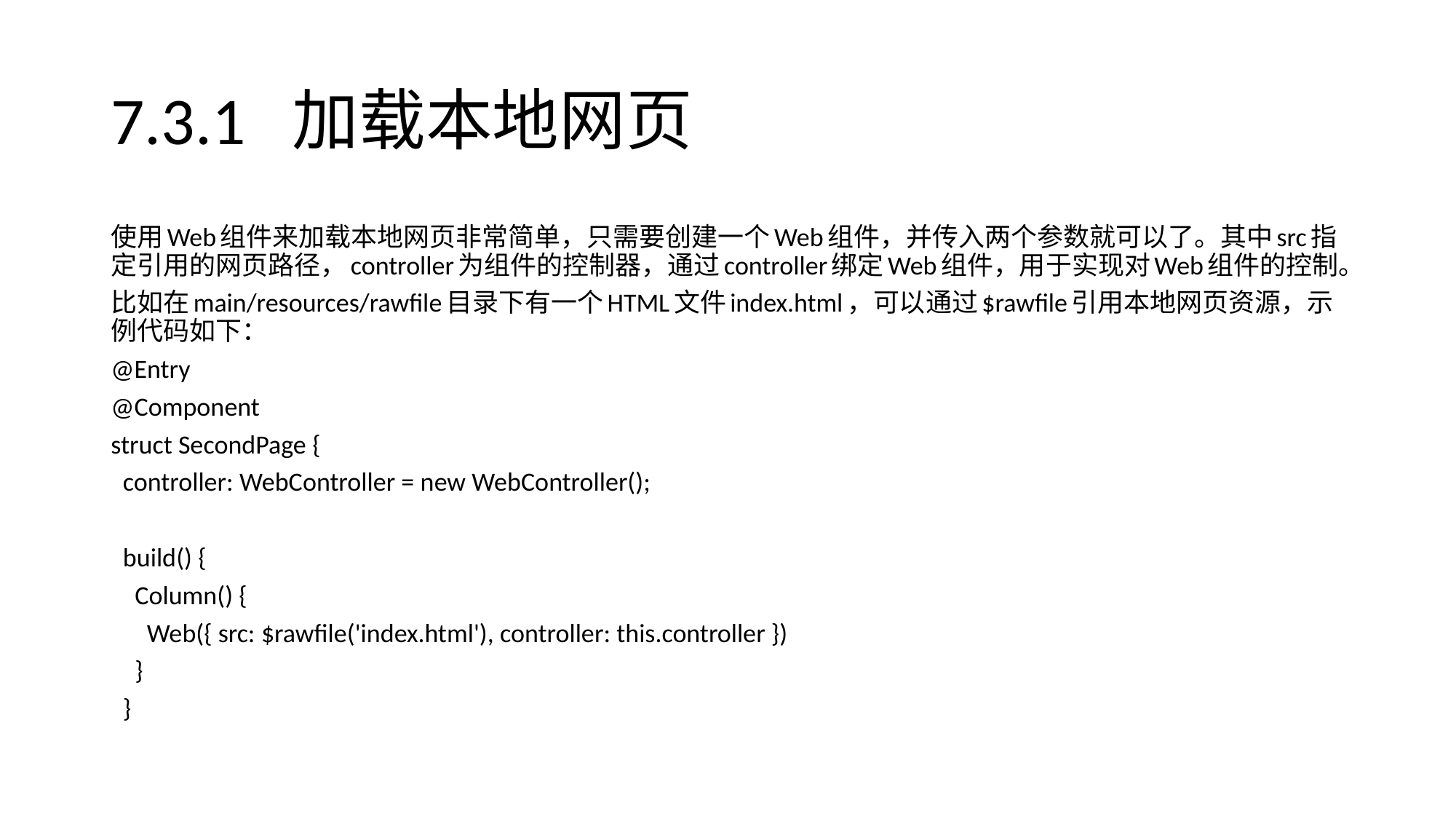

# 7.3.1  加载本地网页
使用Web组件来加载本地网页非常简单，只需要创建一个Web组件，并传入两个参数就可以了。其中src指定引用的网页路径，controller为组件的控制器，通过controller绑定Web组件，用于实现对Web组件的控制。
比如在main/resources/rawfile目录下有一个HTML文件index.html，可以通过$rawfile引用本地网页资源，示例代码如下：
@Entry
@Component
struct SecondPage {
  controller: WebController = new WebController();

  build() {
    Column() {
      Web({ src: $rawfile('index.html'), controller: this.controller })
    }
  }